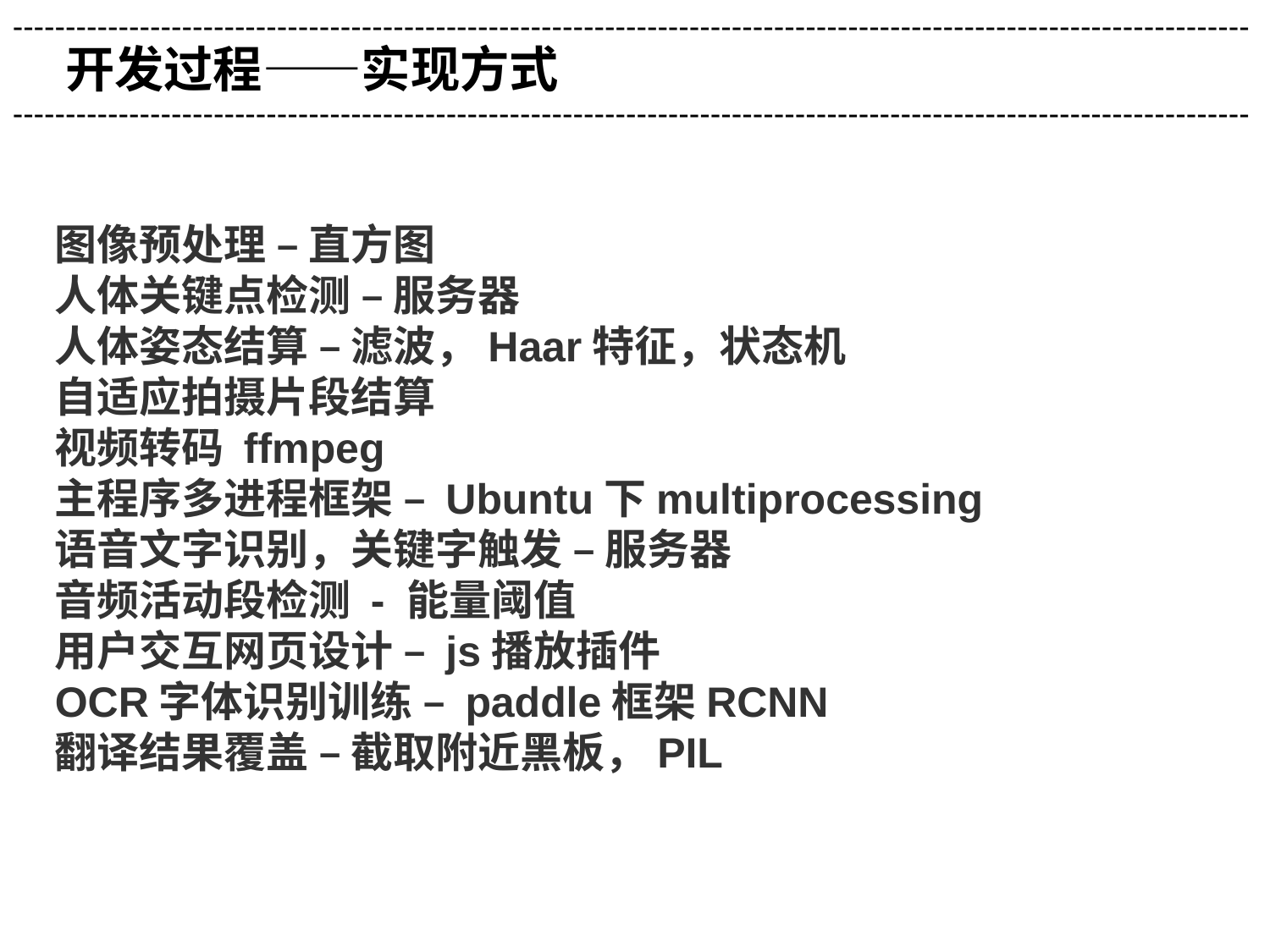

---------------------------------------------------------------------------------------------------------------------
开发过程——实现方式
---------------------------------------------------------------------------------------------------------------------
图像预处理 – 直方图
人体关键点检测 – 服务器
人体姿态结算 – 滤波，Haar特征，状态机
自适应拍摄片段结算
视频转码 ffmpeg
主程序多进程框架 – Ubuntu下multiprocessing
语音文字识别，关键字触发 – 服务器
音频活动段检测 - 能量阈值
用户交互网页设计 – js播放插件
OCR字体识别训练 – paddle框架RCNN
翻译结果覆盖 – 截取附近黑板，PIL